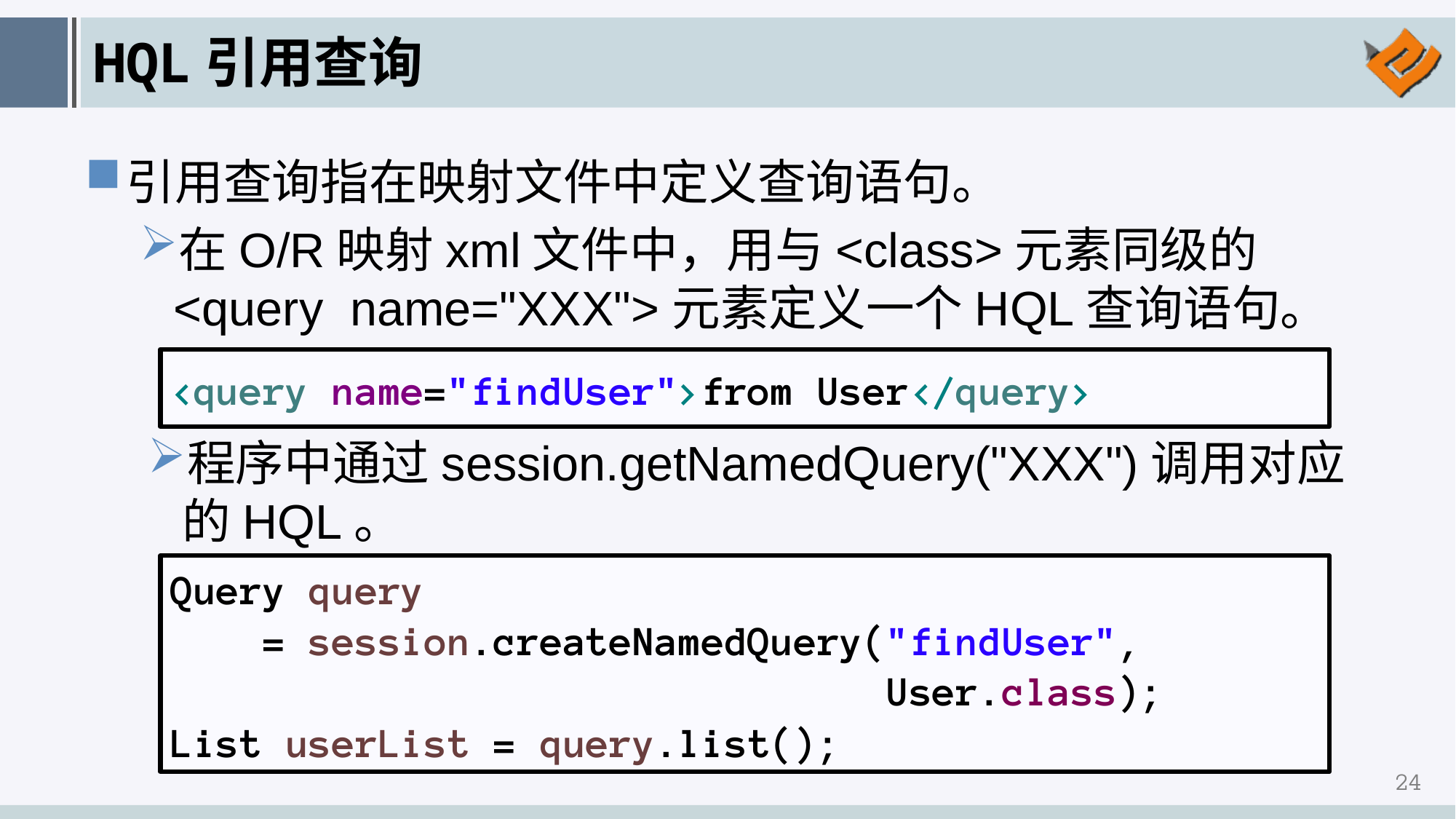

# HQL引用查询
引用查询指在映射文件中定义查询语句。
在O/R映射xml文件中，用与<class>元素同级的<query  name="XXX">元素定义一个HQL查询语句。
<query name="findUser">from User</query>
程序中通过session.getNamedQuery("XXX")调用对应的HQL。
Query query
    = session.createNamedQuery("findUser",
                               User.class);
List userList = query.list();